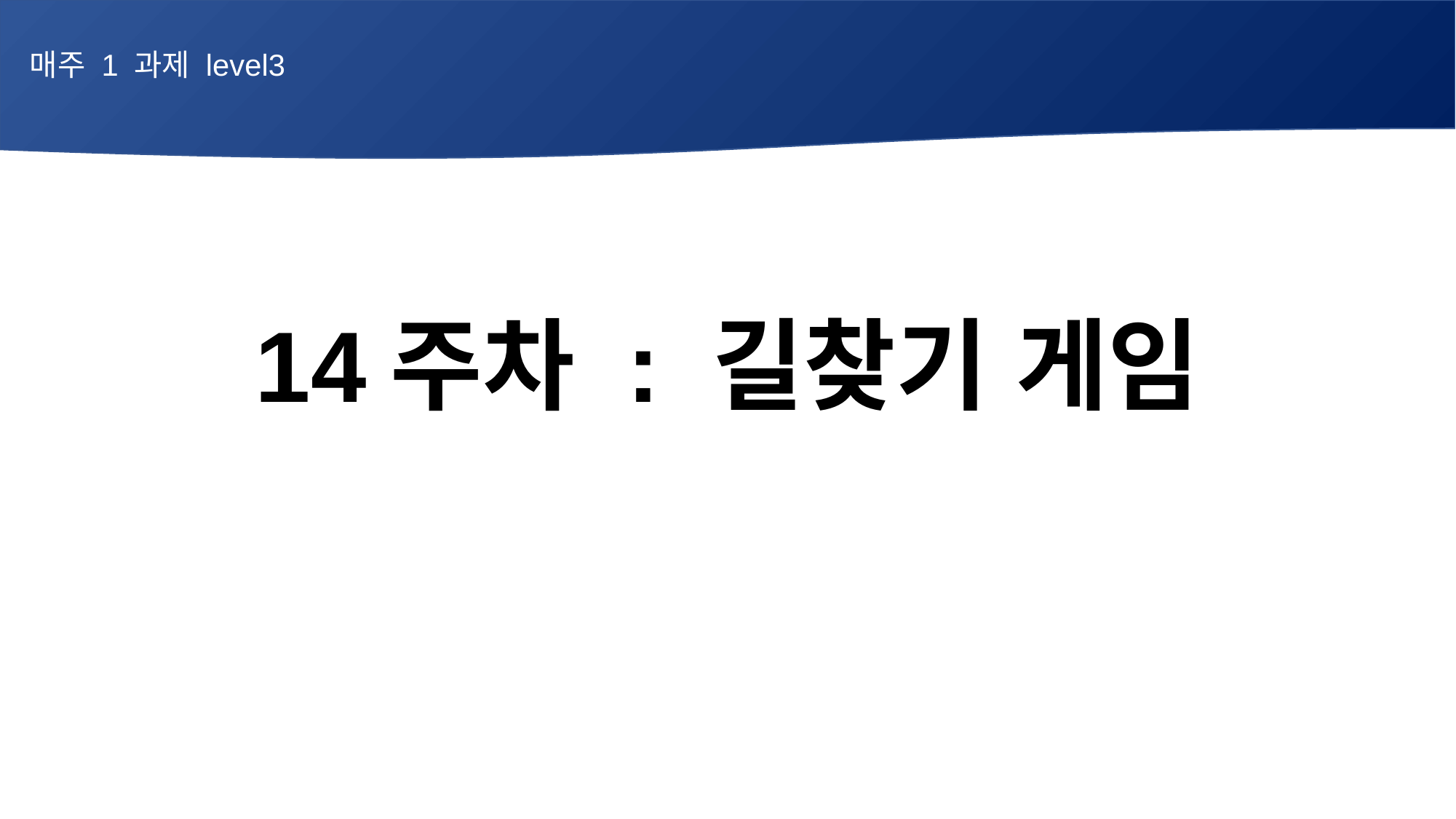

매주 1 과제 level3
14주차 : 길찾기 게임